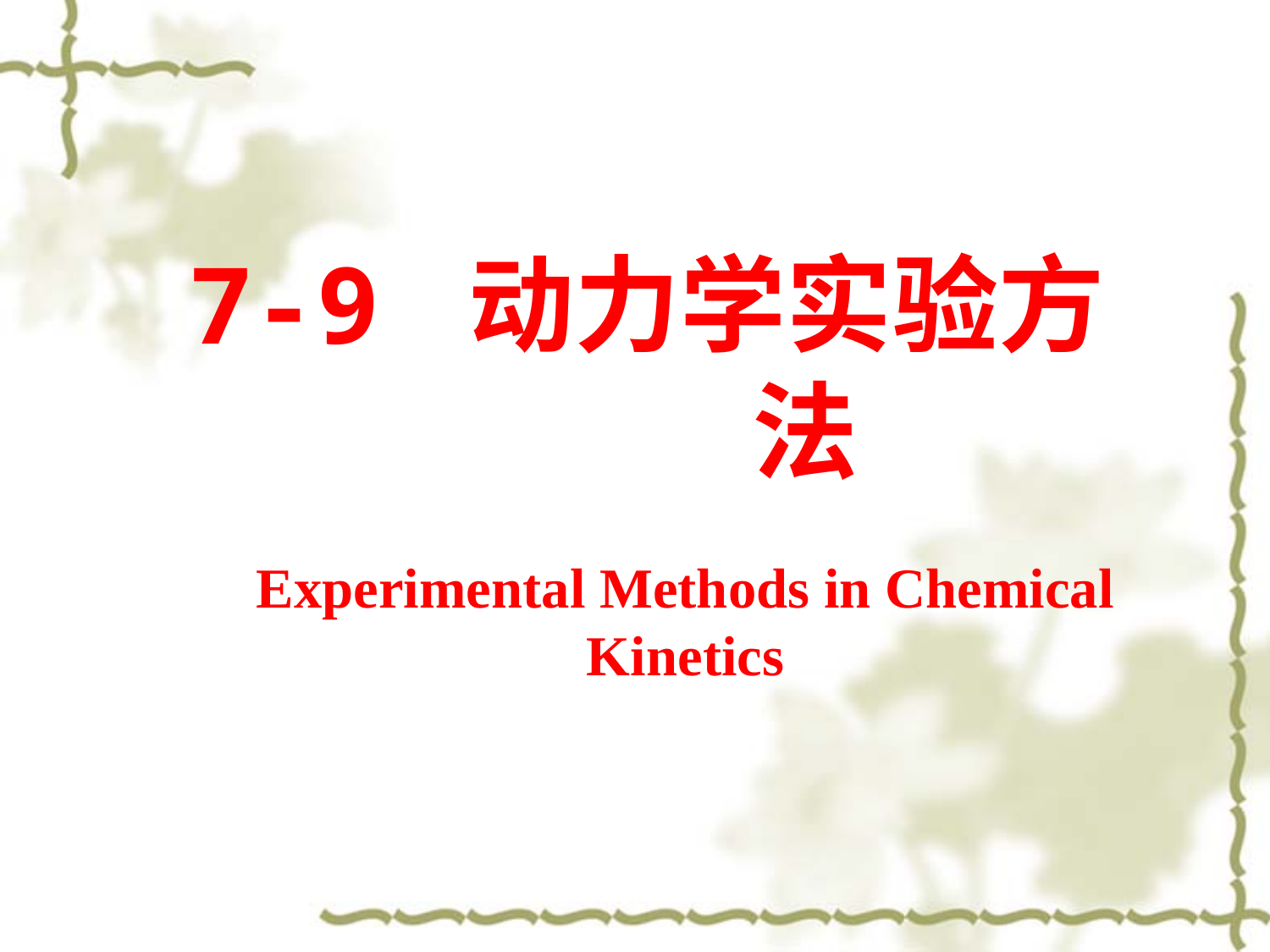

7-9 动力学实验方法
Experimental Methods in Chemical Kinetics